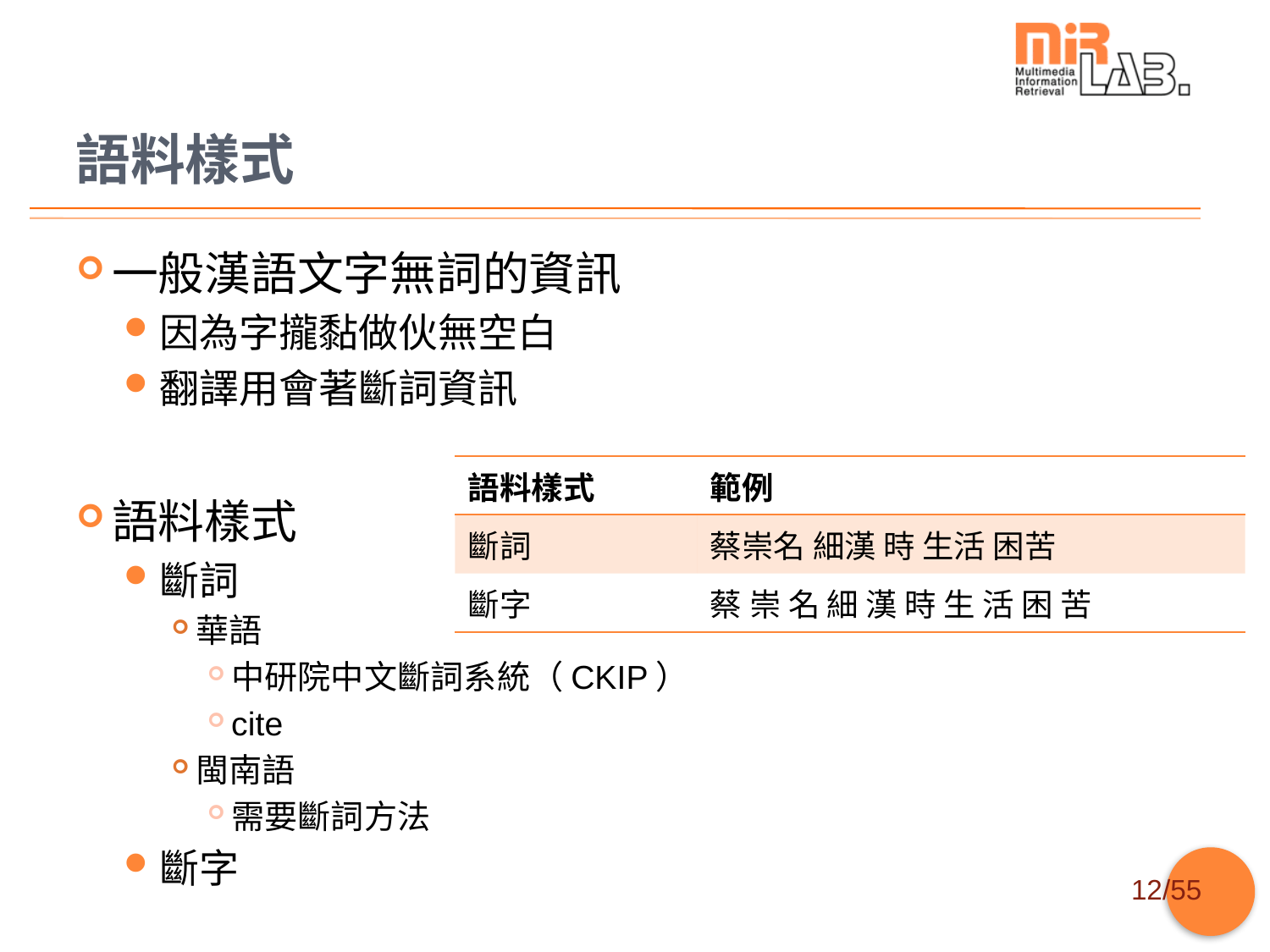

# 語料樣式
一般漢語文字無詞的資訊
因為字攏黏做伙無空白
翻譯用會著斷詞資訊

語料樣式
斷詞
華語
中研院中文斷詞系統（CKIP）
cite
閩南語
需要斷詞方法
斷字

| 語料樣式 | 範例 |
| --- | --- |
| 斷詞 | 蔡崇名 細漢 時 生活 困苦 |
| 斷字 | 蔡 崇 名 細 漢 時 生 活 困 苦 |